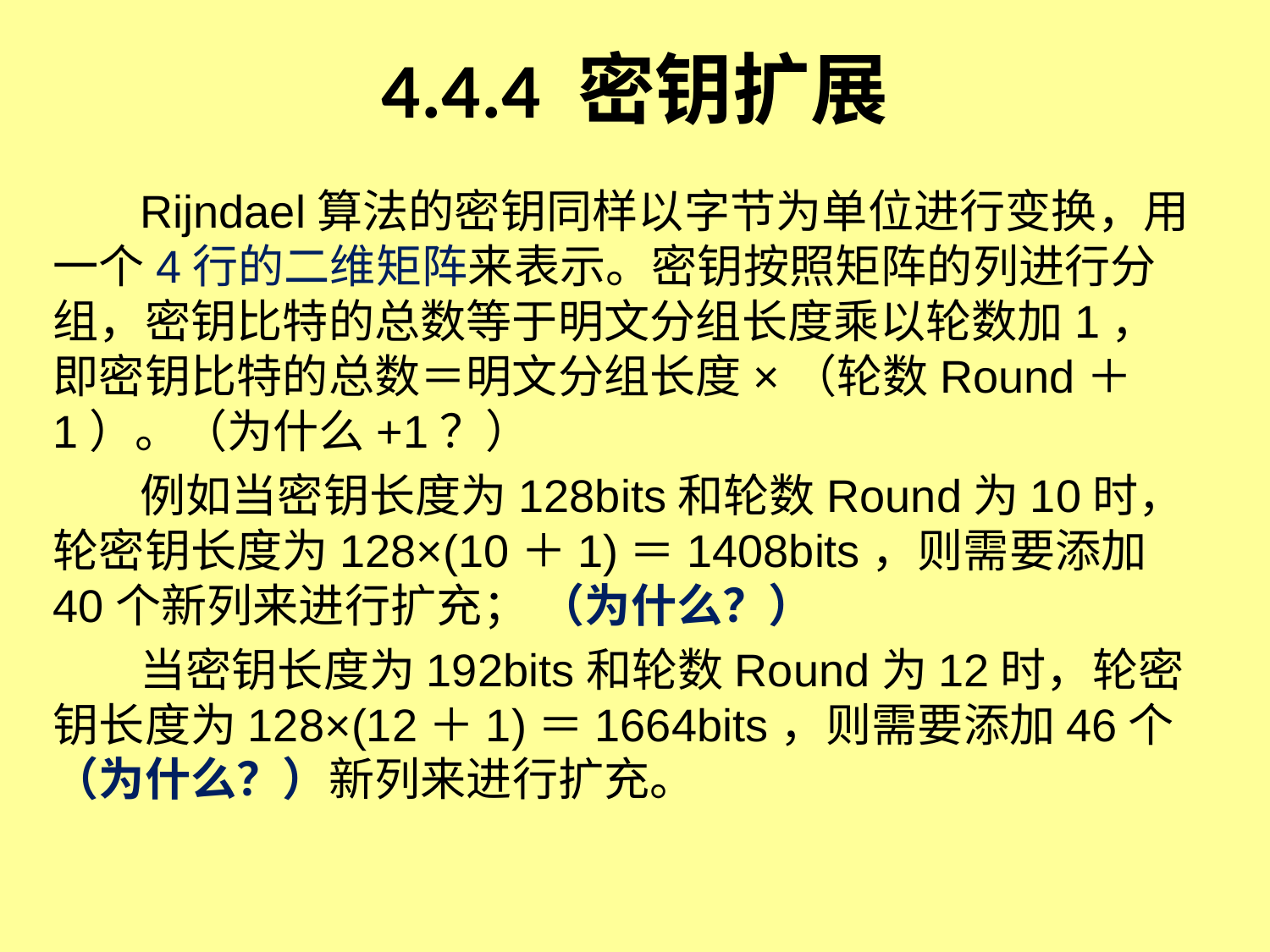

# 4.4.4 密钥扩展
Rijndael算法的密钥同样以字节为单位进行变换，用一个4行的二维矩阵来表示。密钥按照矩阵的列进行分组，密钥比特的总数等于明文分组长度乘以轮数加1，即密钥比特的总数＝明文分组长度×（轮数Round＋1）。（为什么+1？）
例如当密钥长度为128bits和轮数Round为10时，轮密钥长度为128×(10＋1)＝1408bits，则需要添加40个新列来进行扩充； （为什么？）
当密钥长度为192bits和轮数Round为12时，轮密钥长度为128×(12＋1)＝1664bits，则需要添加46个（为什么？）新列来进行扩充。